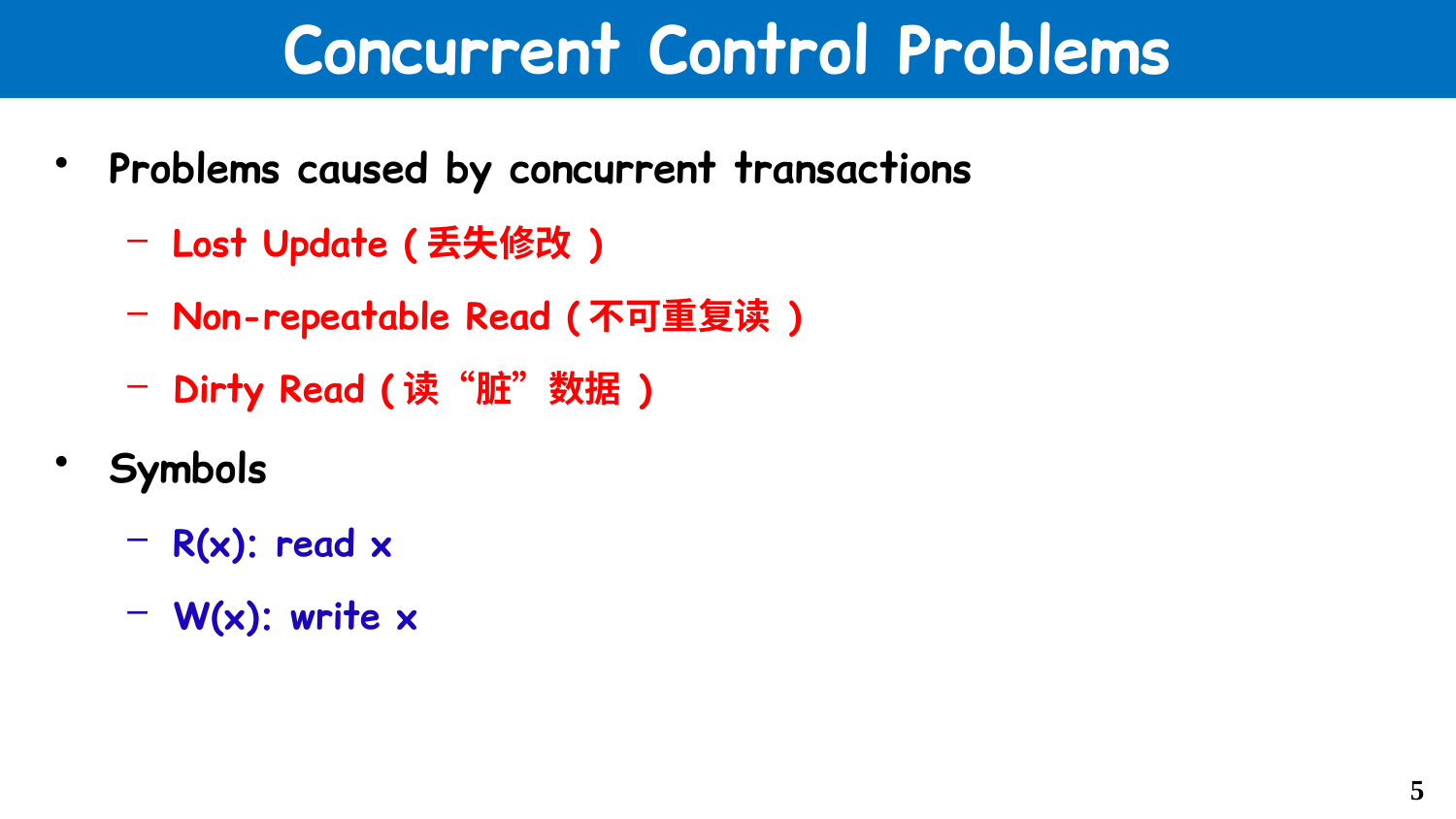

# Concurrent Control Problems
Problems caused by concurrent transactions
Lost Update (丢失修改 )
Non-repeatable Read (不可重复读 )
Dirty Read (读“脏”数据 )
Symbols
R(x): read x
W(x): write x